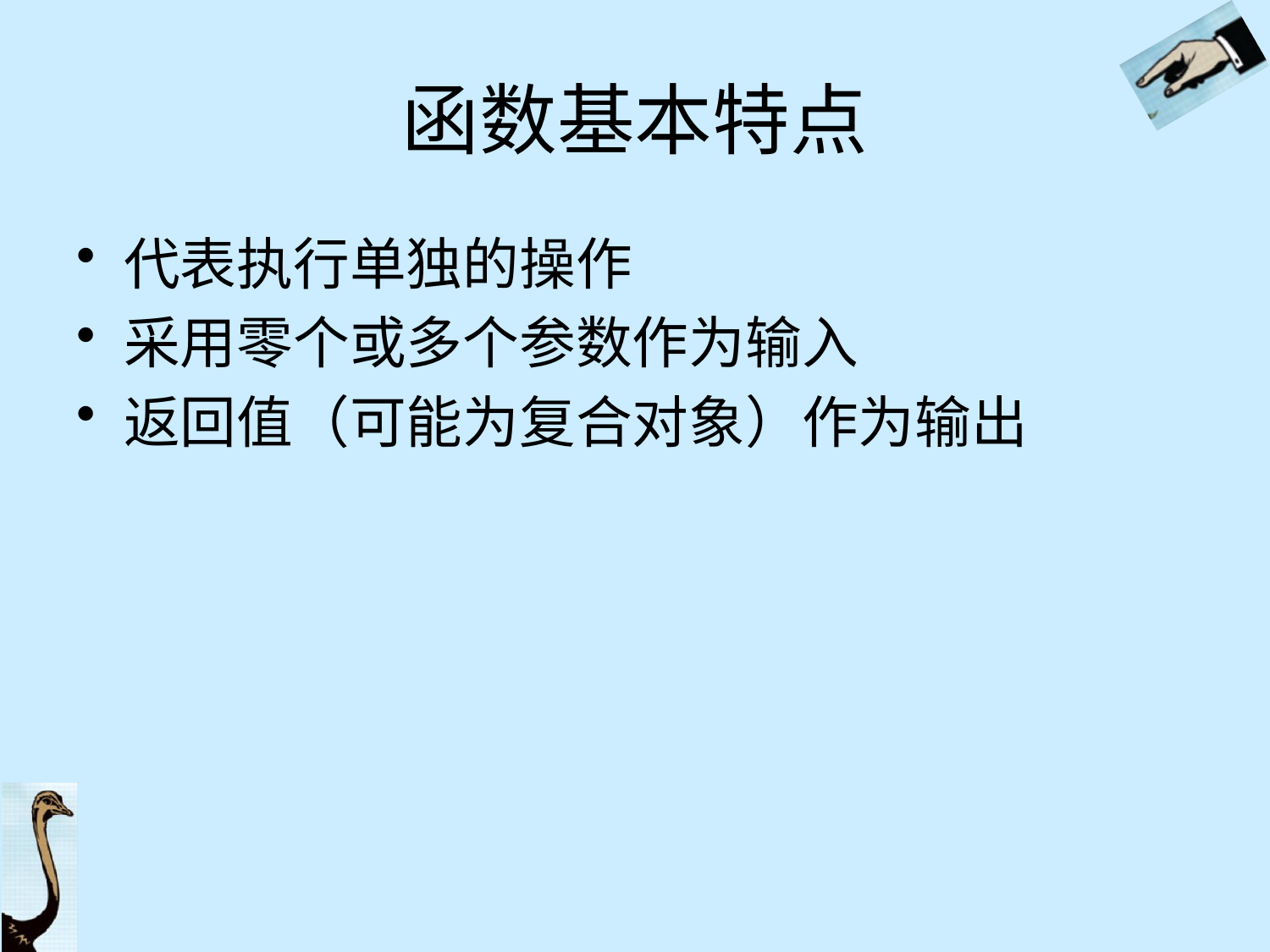

# 函数基本特点
代表执行单独的操作
采用零个或多个参数作为输入
返回值（可能为复合对象）作为输出